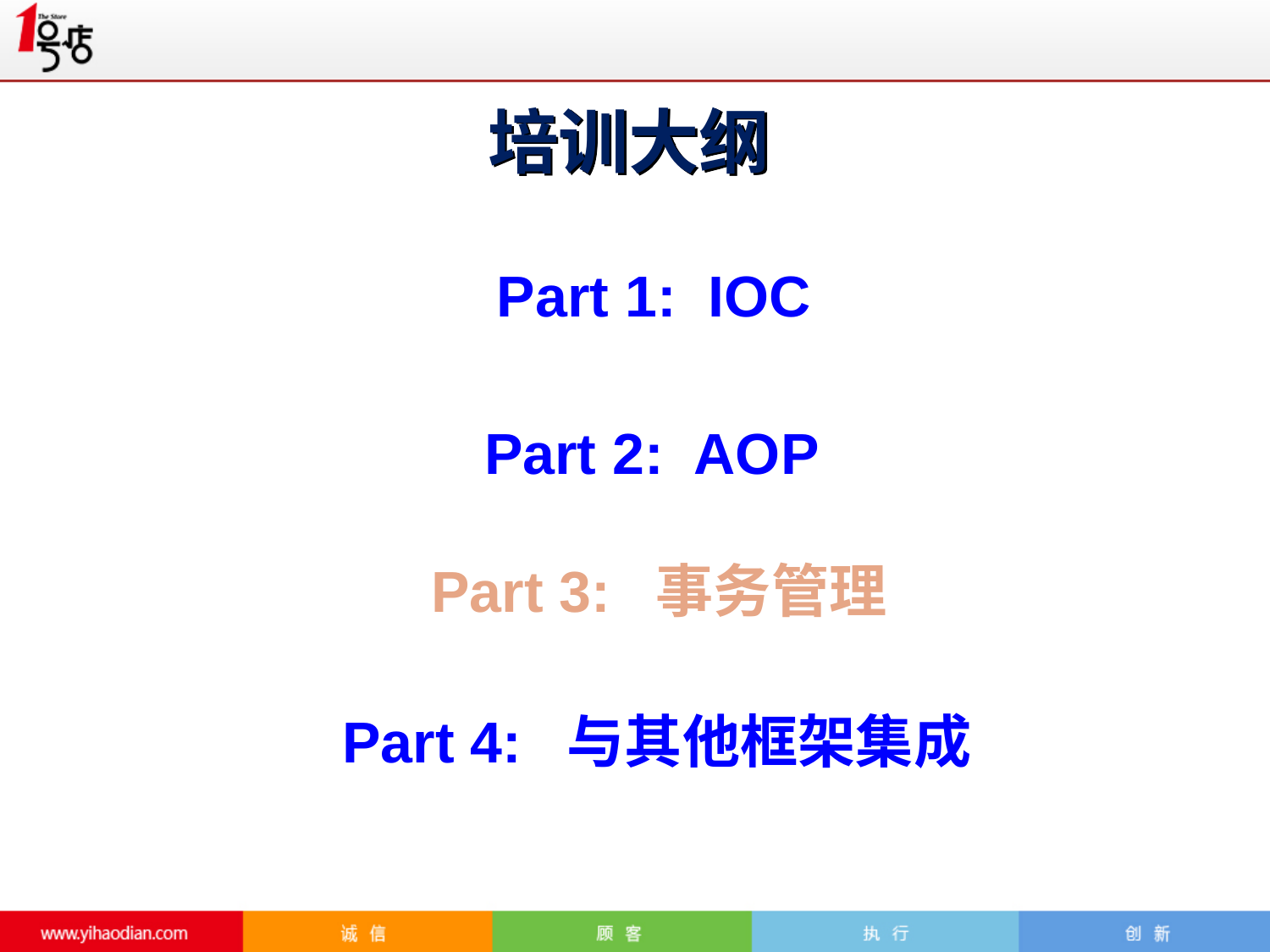

# 培训大纲
Part 1:  IOC
Part 2:  AOP
Part 3:  事务管理
Part 4:  与其他框架集成